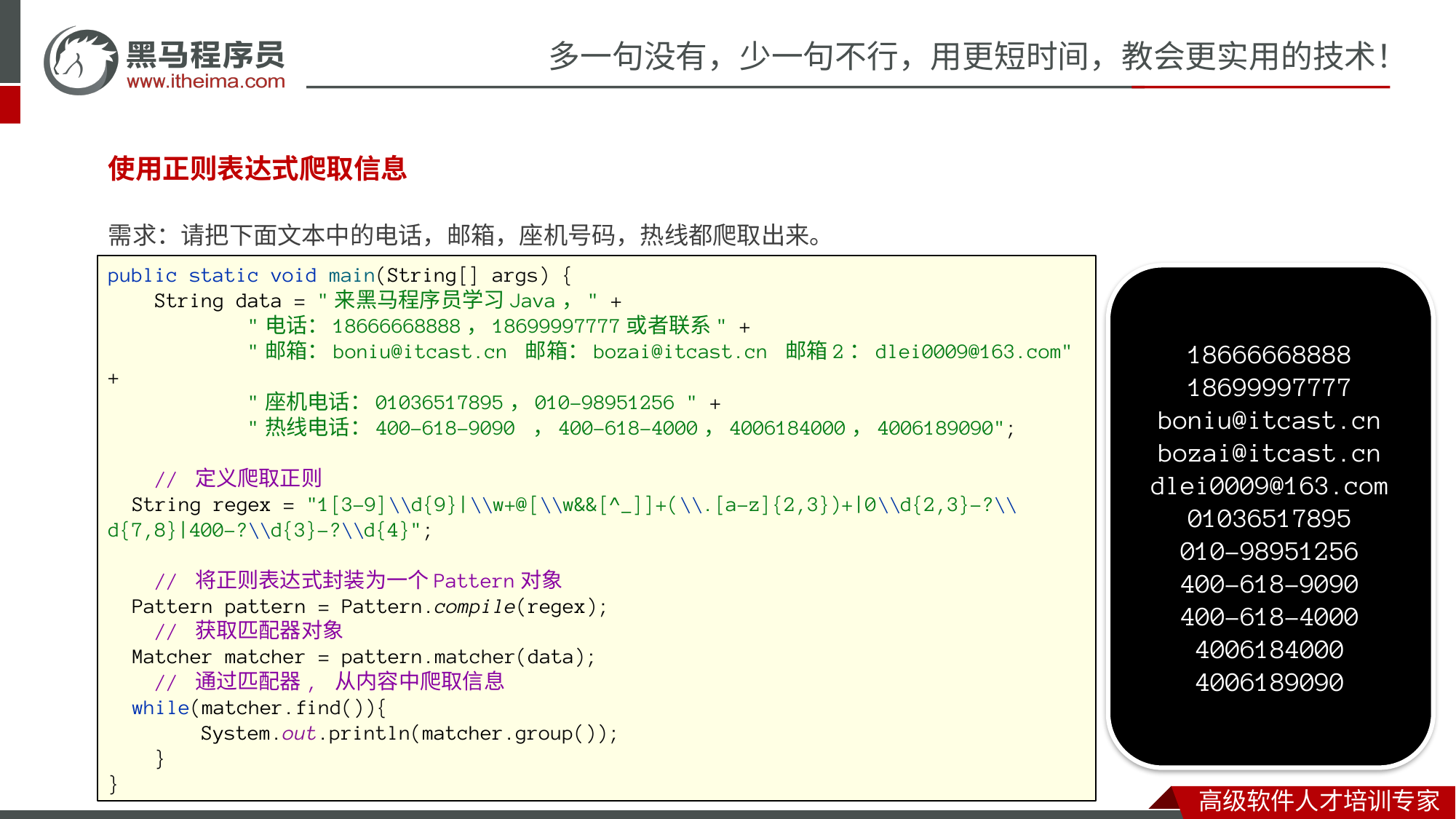

使用正则表达式爬取信息
需求：请把下面文本中的电话，邮箱，座机号码，热线都爬取出来。
public static void main(String[] args) {
    String data = "来黑马程序员学习Java，" +
            "电话：18666668888，18699997777或者联系" +
            "邮箱：boniu@itcast.cn 邮箱：bozai@itcast.cn 邮箱2：dlei0009@163.com" +
            "座机电话：01036517895，010-98951256 " +
            "热线电话：400-618-9090 ，400-618-4000，4006184000，4006189090";
    // 定义爬取正则
    String regex = "1[3-9]\\d{9}|\\w+@[\\w&&[^_]]+(\\.[a-z]{2,3})+|0\\d{2,3}-?\\d{7,8}|400-?\\d{3}-?\\d{4}";
    // 将正则表达式封装为一个Pattern对象
    Pattern pattern = Pattern.compile(regex);
    // 获取匹配器对象
    Matcher matcher = pattern.matcher(data);
    // 通过匹配器, 从内容中爬取信息
    while(matcher.find()){
        System.out.println(matcher.group());
    }
}
18666668888
18699997777
boniu@itcast.cn
bozai@itcast.cn
dlei0009@163.com
01036517895
010-98951256
400-618-9090
400-618-4000
4006184000
4006189090